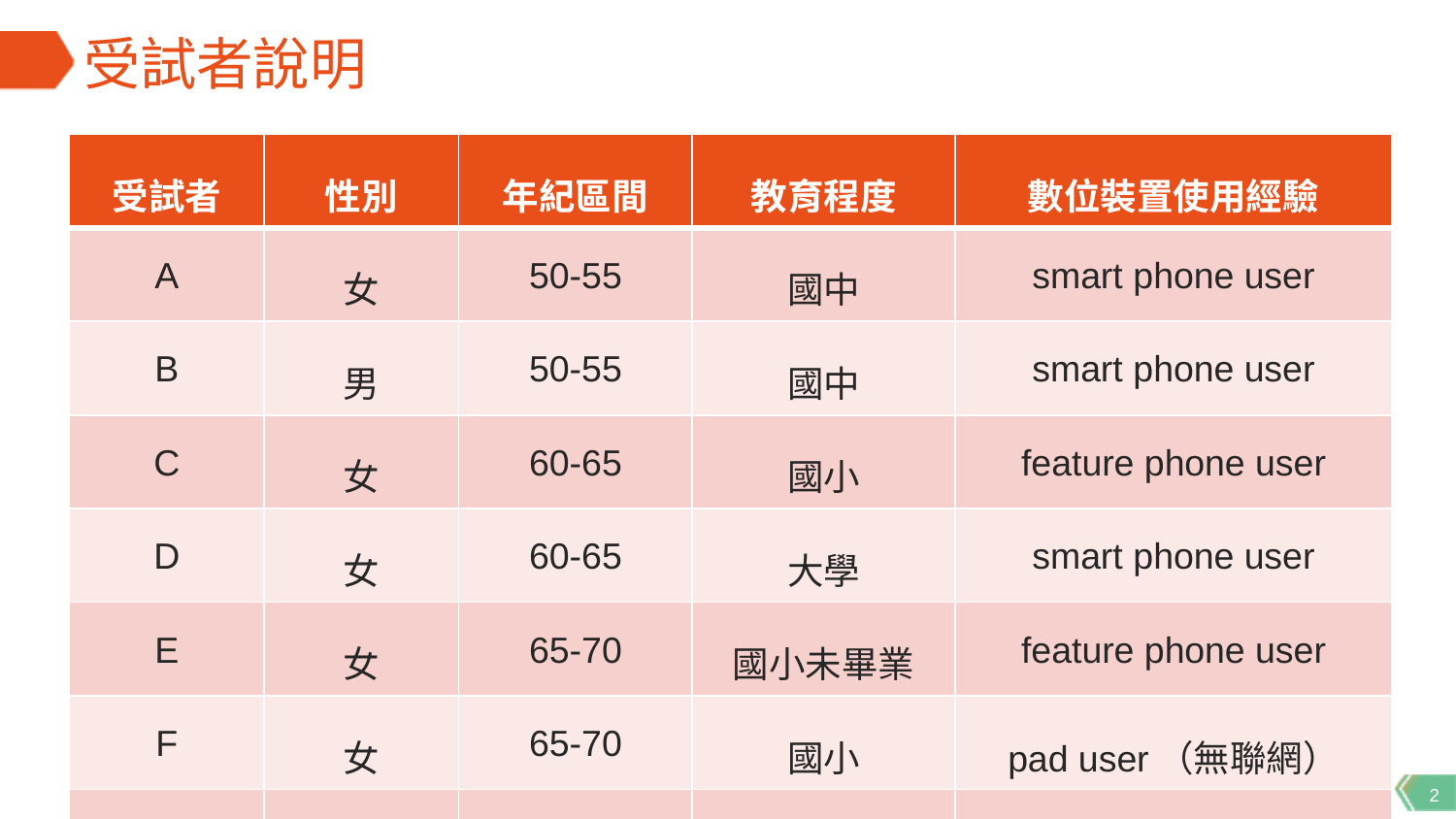

# 受試者說明
| 受試者 | 性別 | 年紀區間 | 教育程度 | 數位裝置使用經驗 |
| --- | --- | --- | --- | --- |
| A | 女 | 50-55 | 國中 | smart phone user |
| B | 男 | 50-55 | 國中 | smart phone user |
| C | 女 | 60-65 | 國小 | feature phone user |
| D | 女 | 60-65 | 大學 | smart phone user |
| E | 女 | 65-70 | 國小未畢業 | feature phone user |
| F | 女 | 65-70 | 國小 | pad user（無聯網） |
| G | 女 | 65-70 | 五專高職 | smart phone user |
2